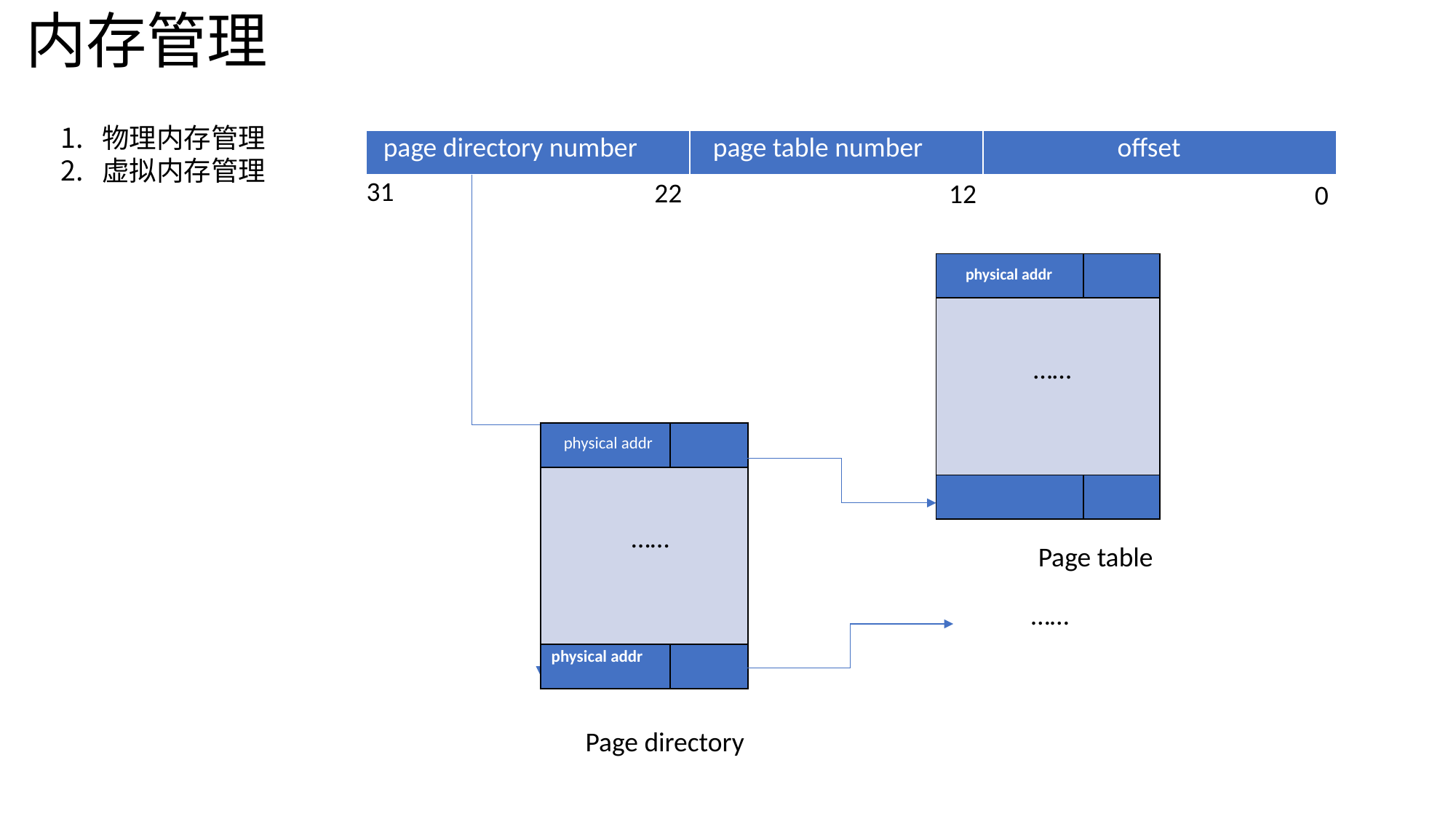

内存管理
物理内存管理
虚拟内存管理
| page directory number | page table number | offset |
| --- | --- | --- |
31
22
12
0
| physical addr |  |
| --- | --- |
| …… |  |
|  |  |
| physical addr |  |
| --- | --- |
| …… |  |
| physical addr |  |
Page table
……
Page directory